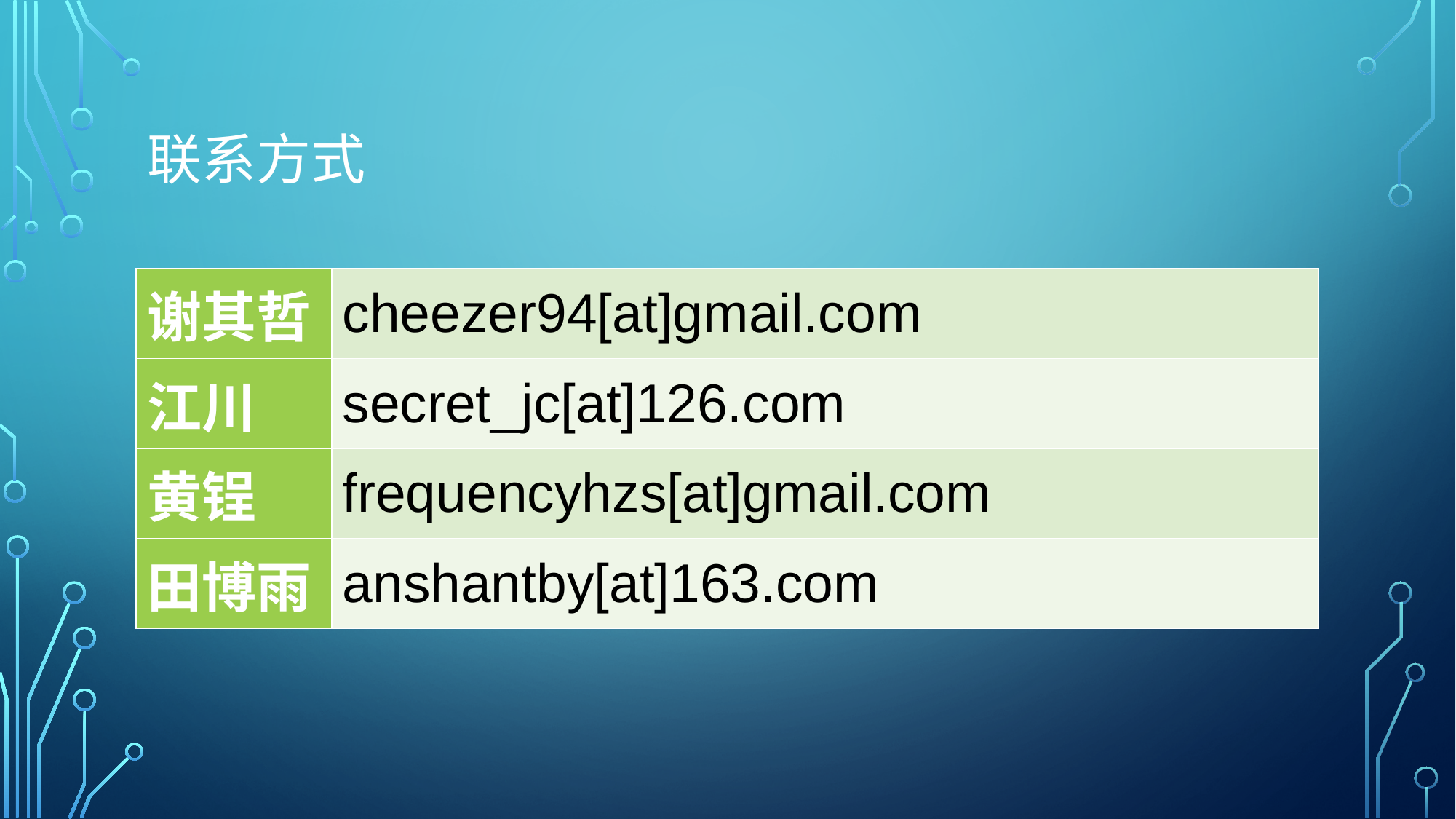

# 联系方式
| 谢其哲 | cheezer94[at]gmail.com |
| --- | --- |
| 江川 | secret\_jc[at]126.com |
| 黄锃 | frequencyhzs[at]gmail.com |
| 田博雨 | anshantby[at]163.com |